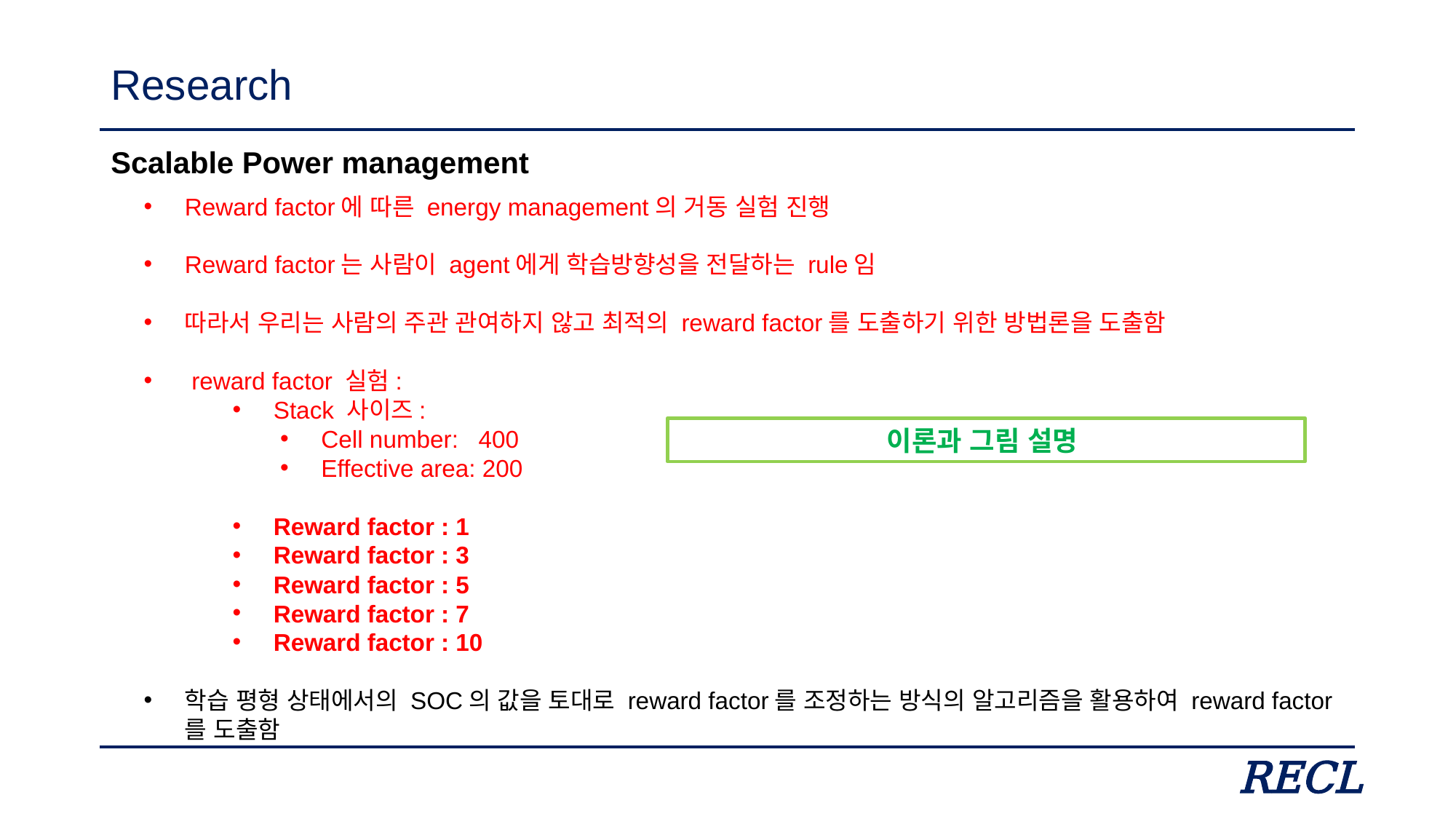

# Research
Scalable Power management

Reward factor에 따른 energy management의 거동 실험 진행

Reward factor는 사람이 agent에게 학습방향성을 전달하는 rule임

따라서 우리는 사람의 주관 관여하지 않고 최적의 reward factor를 도출하기 위한 방법론을 도출함

 reward factor 실험:
Stack 사이즈:
Cell number:   400
Effective area: 200

Reward factor : 1
Reward factor : 3
Reward factor : 5
Reward factor : 7
Reward factor : 10

학습 평형 상태에서의 SOC의 값을 토대로 reward factor를 조정하는 방식의 알고리즘을 활용하여 reward factor를 도출함

이론과 그림 설명
RECL